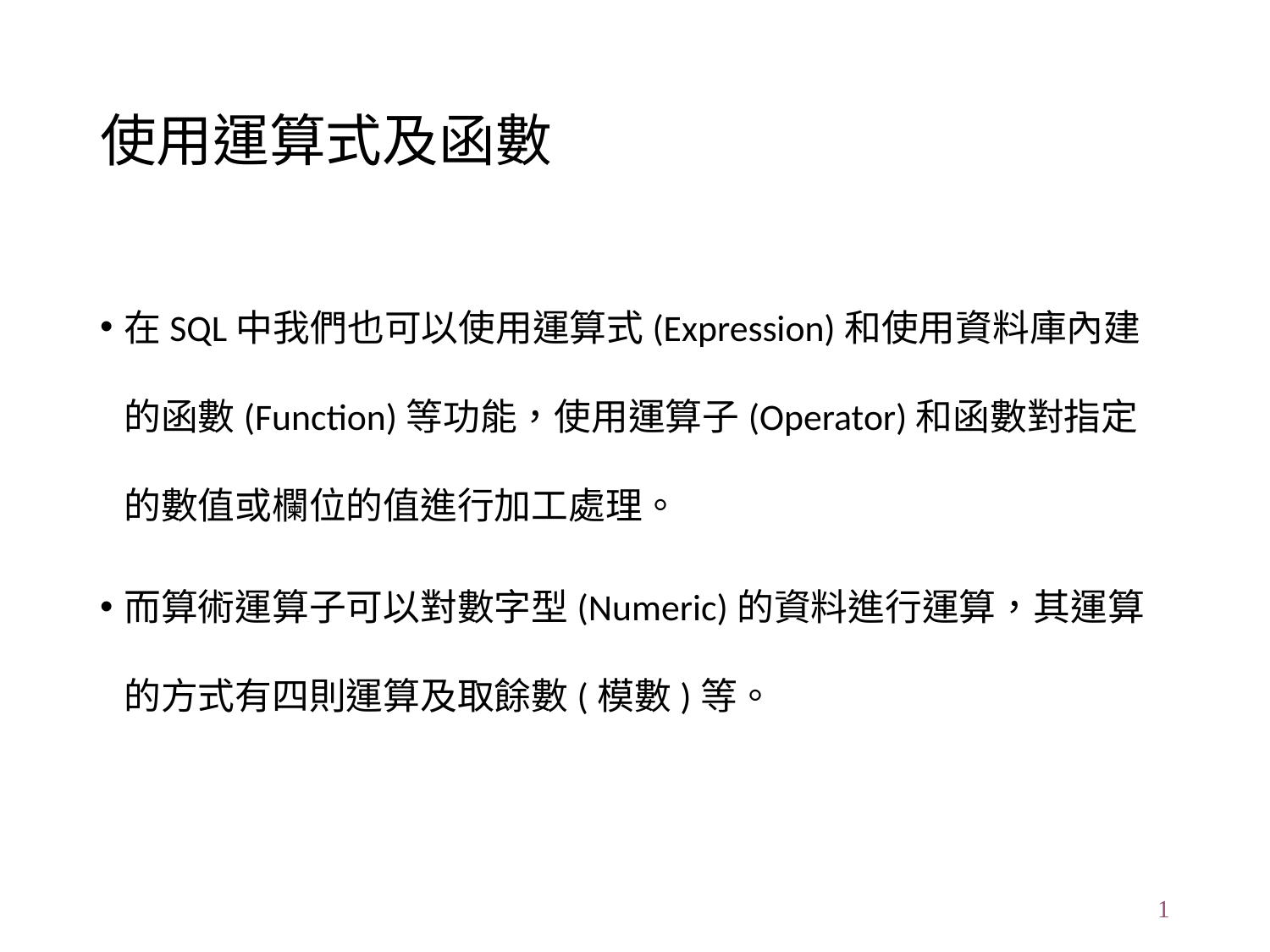

# 使用運算式及函數
在SQL中我們也可以使用運算式(Expression)和使用資料庫內建的函數(Function)等功能，使用運算子(Operator)和函數對指定的數值或欄位的值進行加工處理。
而算術運算子可以對數字型(Numeric)的資料進行運算，其運算的方式有四則運算及取餘數(模數)等。
1